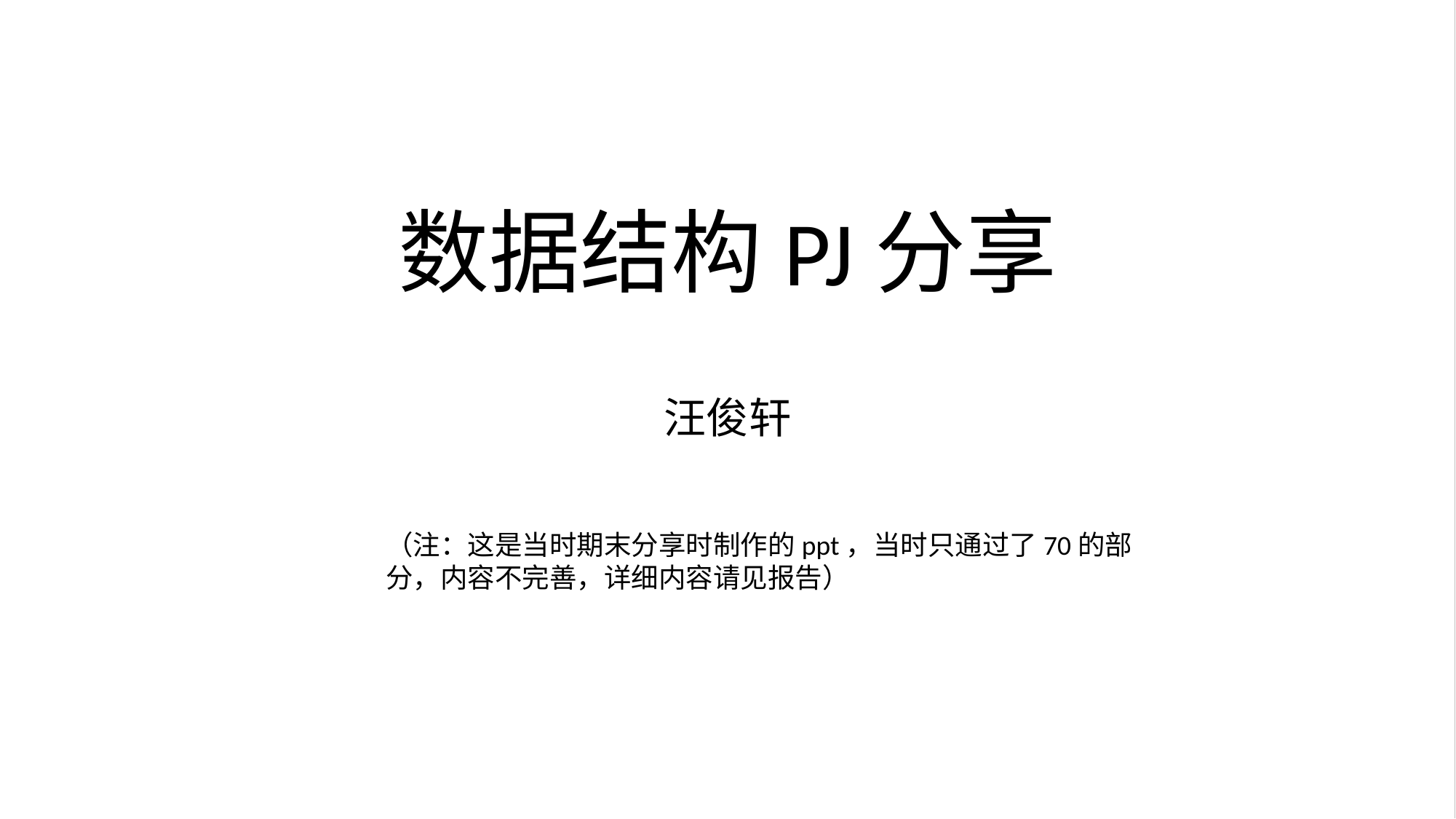

数据结构PJ分享
汪俊轩
（注：这是当时期末分享时制作的ppt，当时只通过了70的部分，内容不完善，详细内容请见报告）